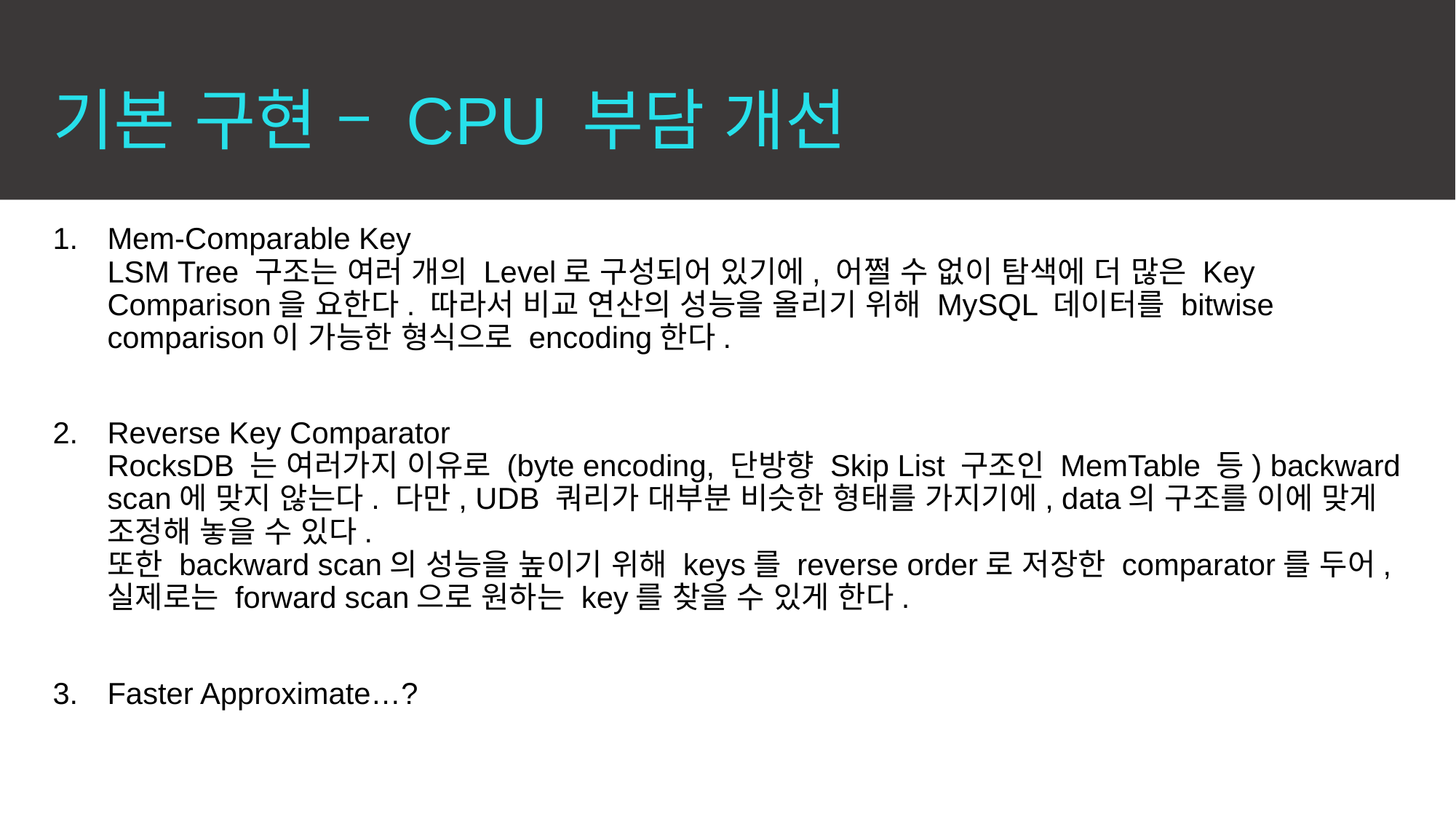

# 기본 구현 – CPU 부담 개선
Mem-Comparable Key
LSM Tree 구조는 여러 개의 Level로 구성되어 있기에, 어쩔 수 없이 탐색에 더 많은 Key Comparison을 요한다. 따라서 비교 연산의 성능을 올리기 위해 MySQL 데이터를 bitwise comparison이 가능한 형식으로 encoding한다.

Reverse Key Comparator
RocksDB 는 여러가지 이유로 (byte encoding, 단방향 Skip List 구조인 MemTable 등) backward scan에 맞지 않는다. 다만, UDB 쿼리가 대부분 비슷한 형태를 가지기에, data의 구조를 이에 맞게 조정해 놓을 수 있다.
또한 backward scan의 성능을 높이기 위해 keys를 reverse order로 저장한 comparator를 두어, 실제로는 forward scan으로 원하는 key를 찾을 수 있게 한다.

Faster Approximate…?